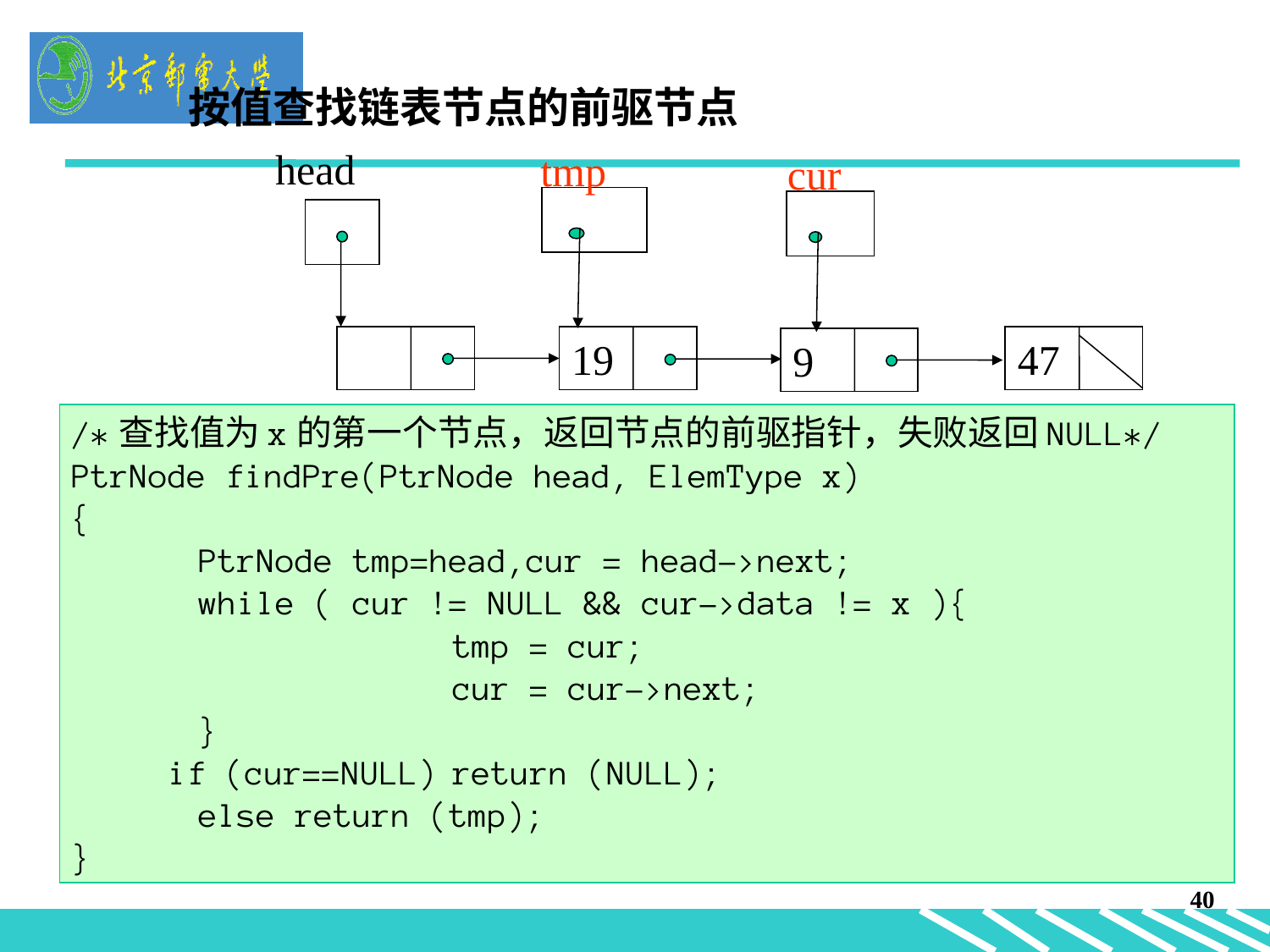

按值查找链表节点的前驱节点
head

tmp

cur

19

47

9

/*查找值为x的第一个节点，返回节点的前驱指针，失败返回NULL*/
PtrNode findPre(PtrNode head, ElemType x)
{
	PtrNode tmp=head,cur = head->next;
   	while ( cur != NULL && cur->data != x ){
			tmp = cur;
        		cur = cur->next;
	}
     if (cur==NULL)	return (NULL);
	else return (tmp);
}
40